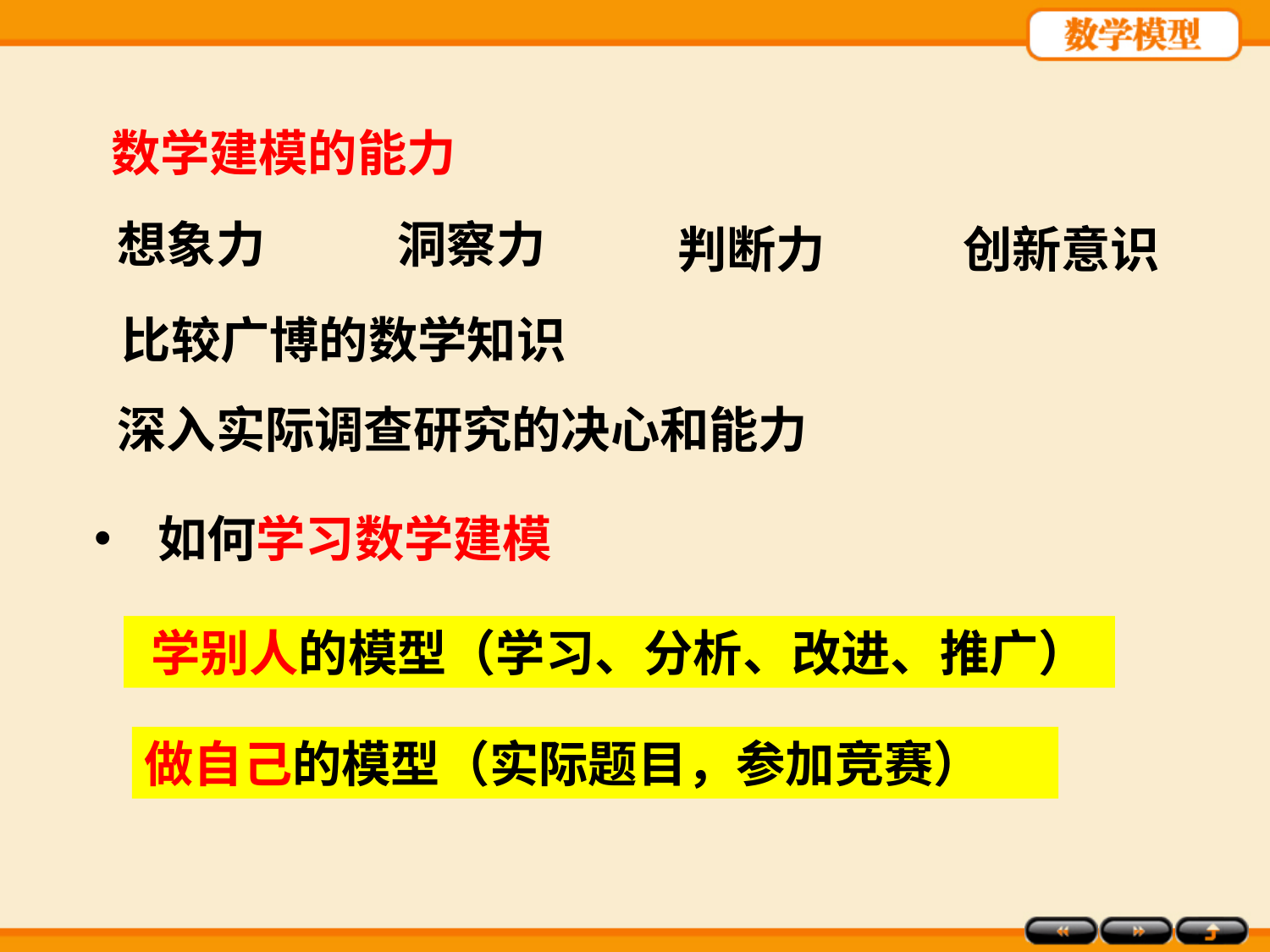

数学建模的能力
想象力
洞察力
判断力
创新意识
比较广博的数学知识
深入实际调查研究的决心和能力
如何学习数学建模
学别人的模型（学习、分析、改进、推广）
做自己的模型（实际题目，参加竞赛）